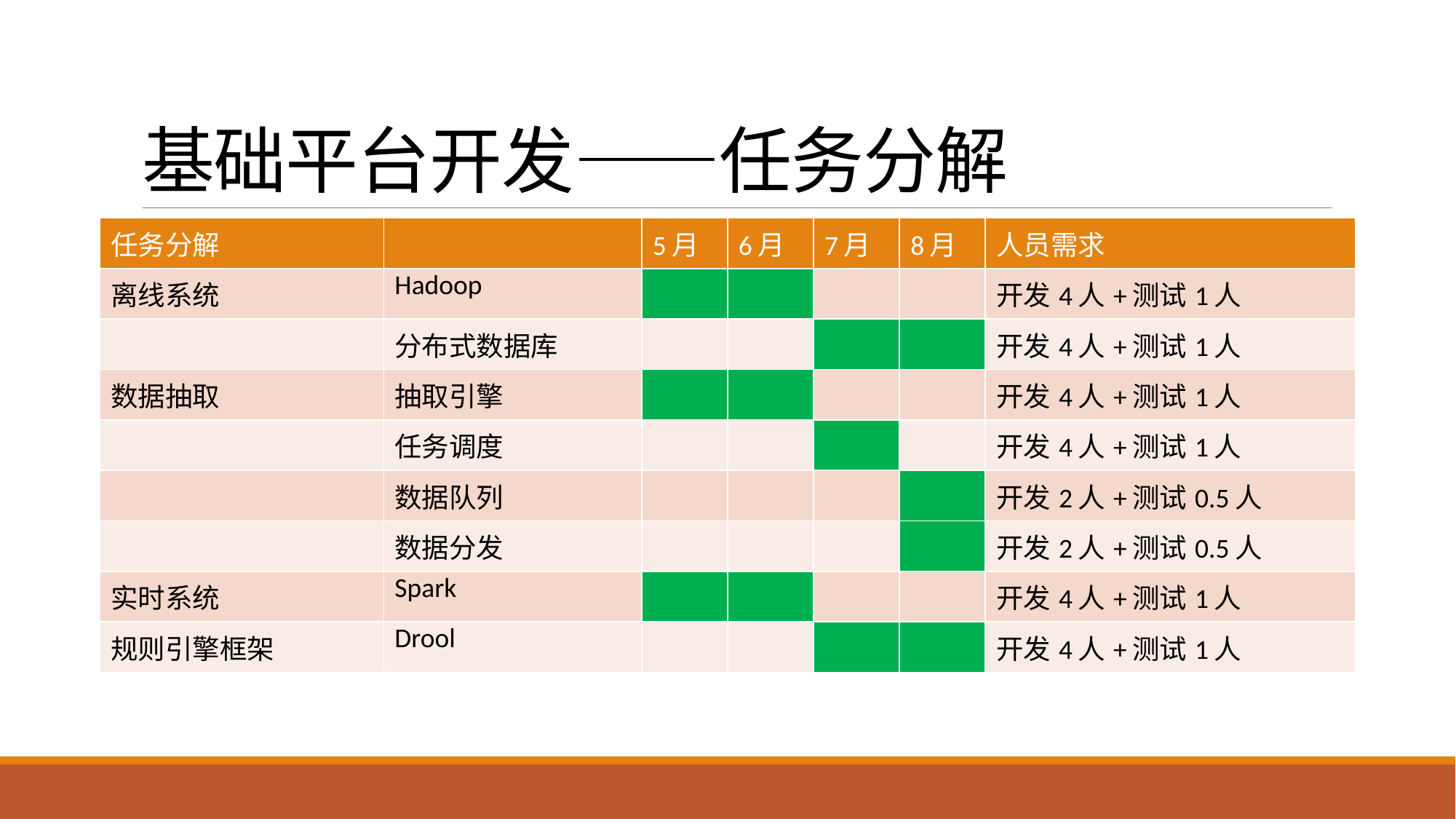

# 基础平台开发——任务分解
| 任务分解 |  | 5月 | 6月 | 7月 | 8月 | 人员需求 |
| --- | --- | --- | --- | --- | --- | --- |
| 离线系统 | Hadoop |  |  |  |  | 开发4人+测试1人 |
|  | 分布式数据库 |  |  |  |  | 开发4人+测试1人 |
| 数据抽取 | 抽取引擎 |  |  |  |  | 开发4人+测试1人 |
|  | 任务调度 |  |  |  |  | 开发4人+测试1人 |
|  | 数据队列 |  |  |  |  | 开发2人+测试0.5人 |
|  | 数据分发 |  |  |  |  | 开发2人+测试0.5人 |
| 实时系统 | Spark |  |  |  |  | 开发4人+测试1人 |
| 规则引擎框架 | Drool |  |  |  |  | 开发4人+测试1人 |